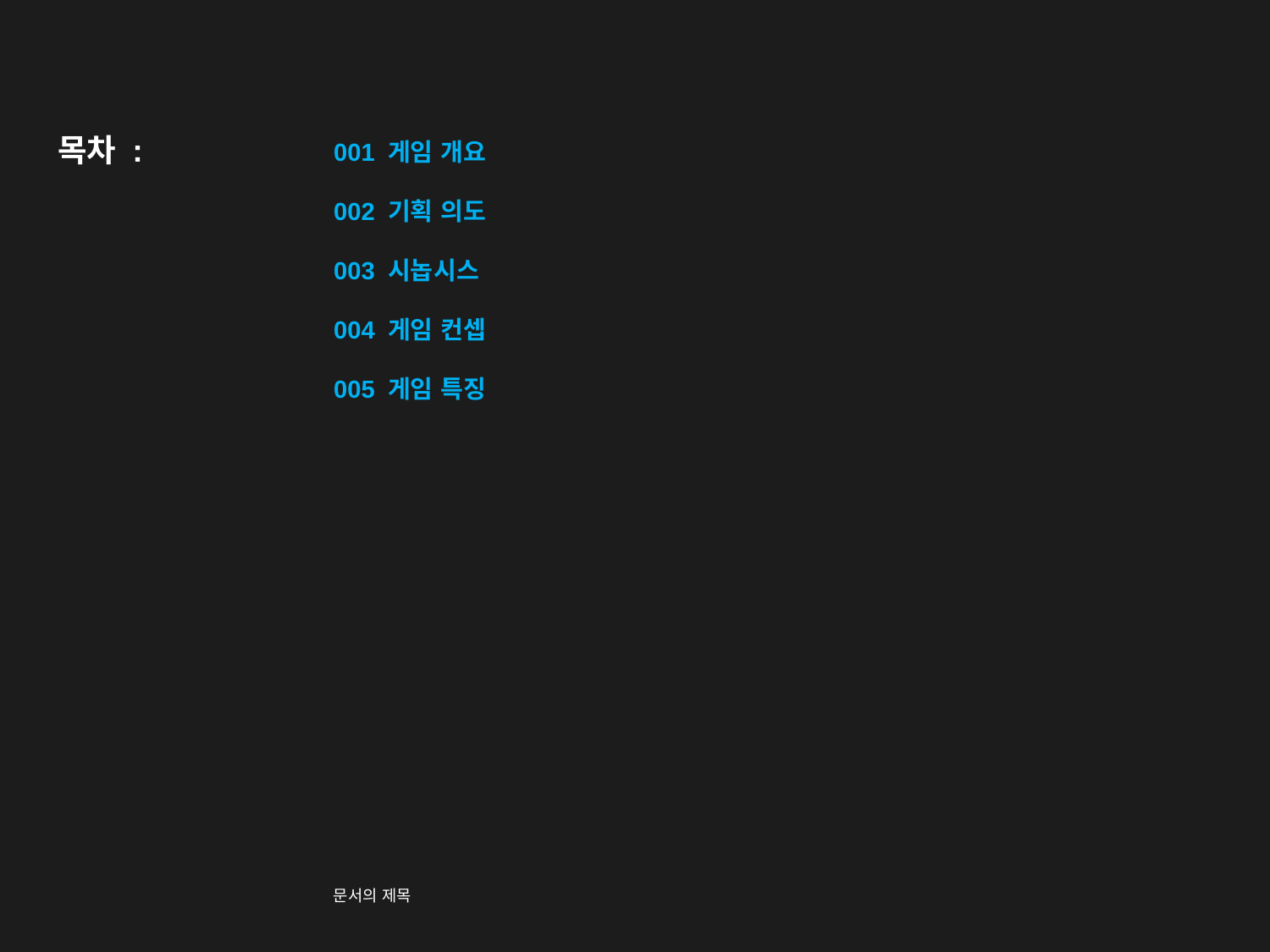

# 목차 :
001 게임 개요

002 기획 의도

003 시놉시스

004 게임 컨셉

005 게임 특징
문서의 제목